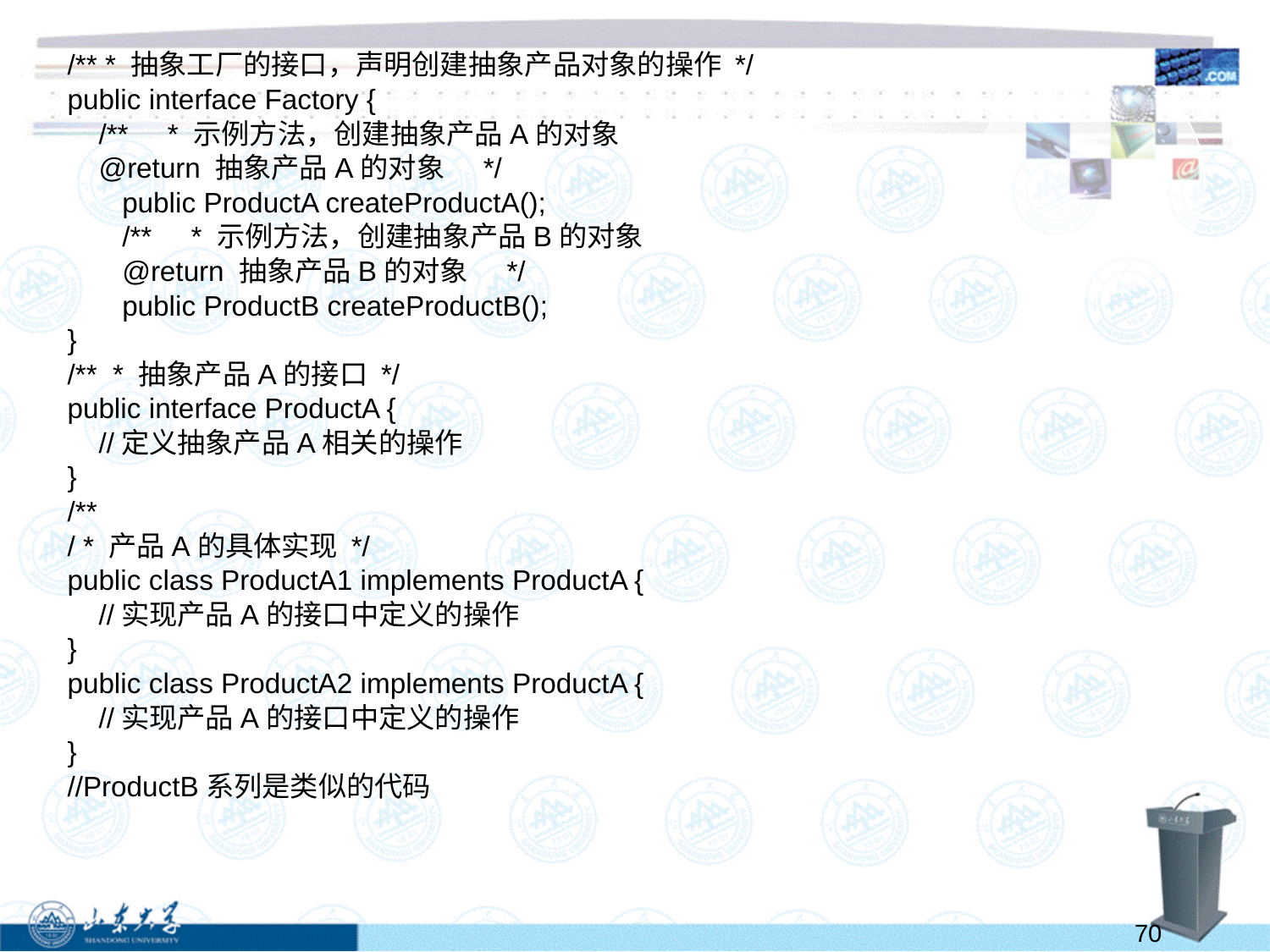

/** * 抽象工厂的接口，声明创建抽象产品对象的操作 */
public interface Factory {
    /**     * 示例方法，创建抽象产品A的对象
    @return 抽象产品A的对象     */
       public ProductA createProductA();
       /**     * 示例方法，创建抽象产品B的对象
       @return 抽象产品B的对象     */
       public ProductB createProductB();
}
/**  * 抽象产品A的接口 */
public interface ProductA {
    //定义抽象产品A相关的操作
}
/**
/ * 产品A的具体实现 */
public class ProductA1 implements ProductA {
    //实现产品A的接口中定义的操作
}
public class ProductA2 implements ProductA {
    //实现产品A的接口中定义的操作
}
//ProductB系列是类似的代码
70